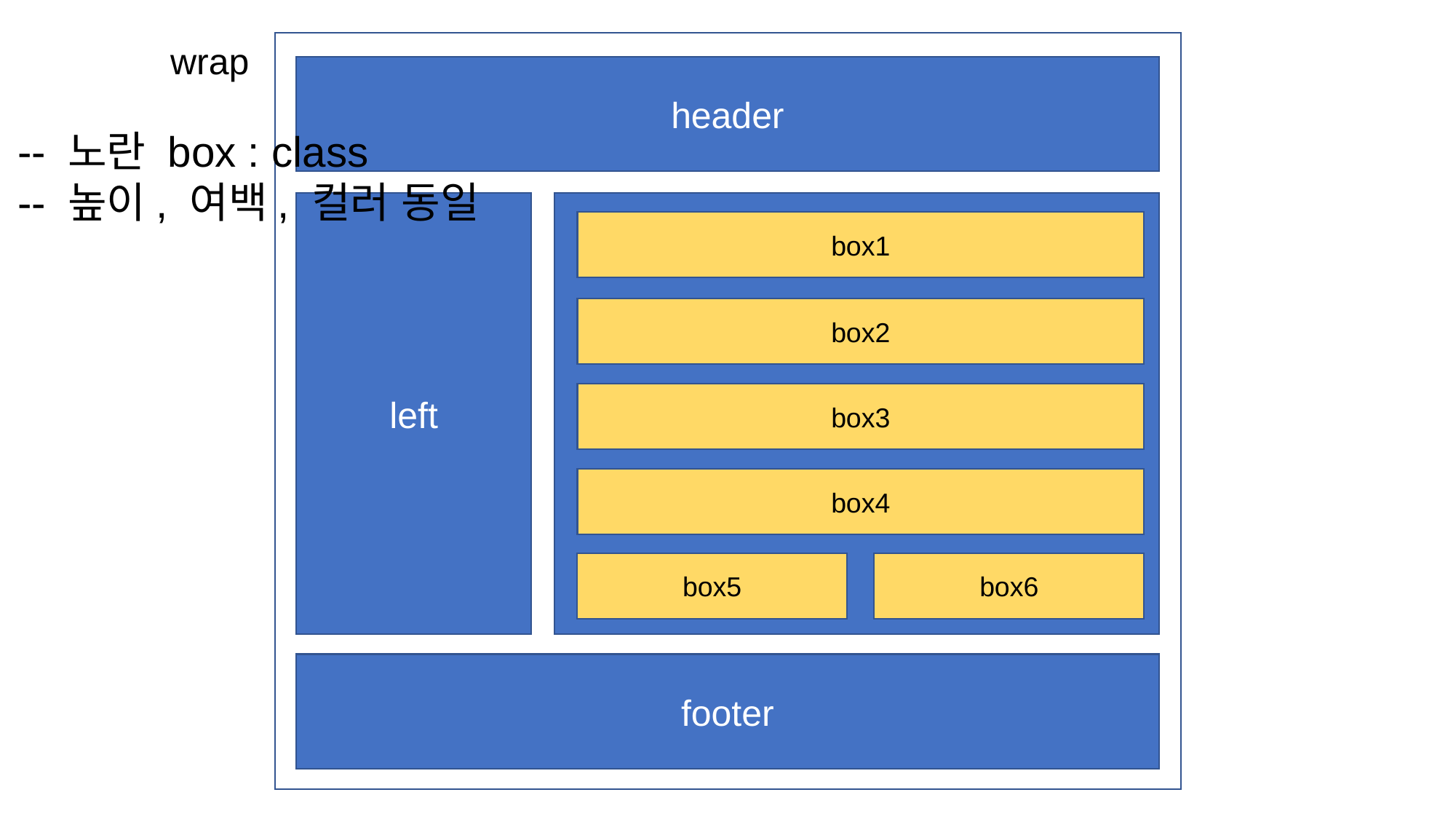

wrap

header
-- 노란 box : class
-- 높이, 여백, 컬러 동일

left

box1
box2
box3
box4
box5
box6
footer